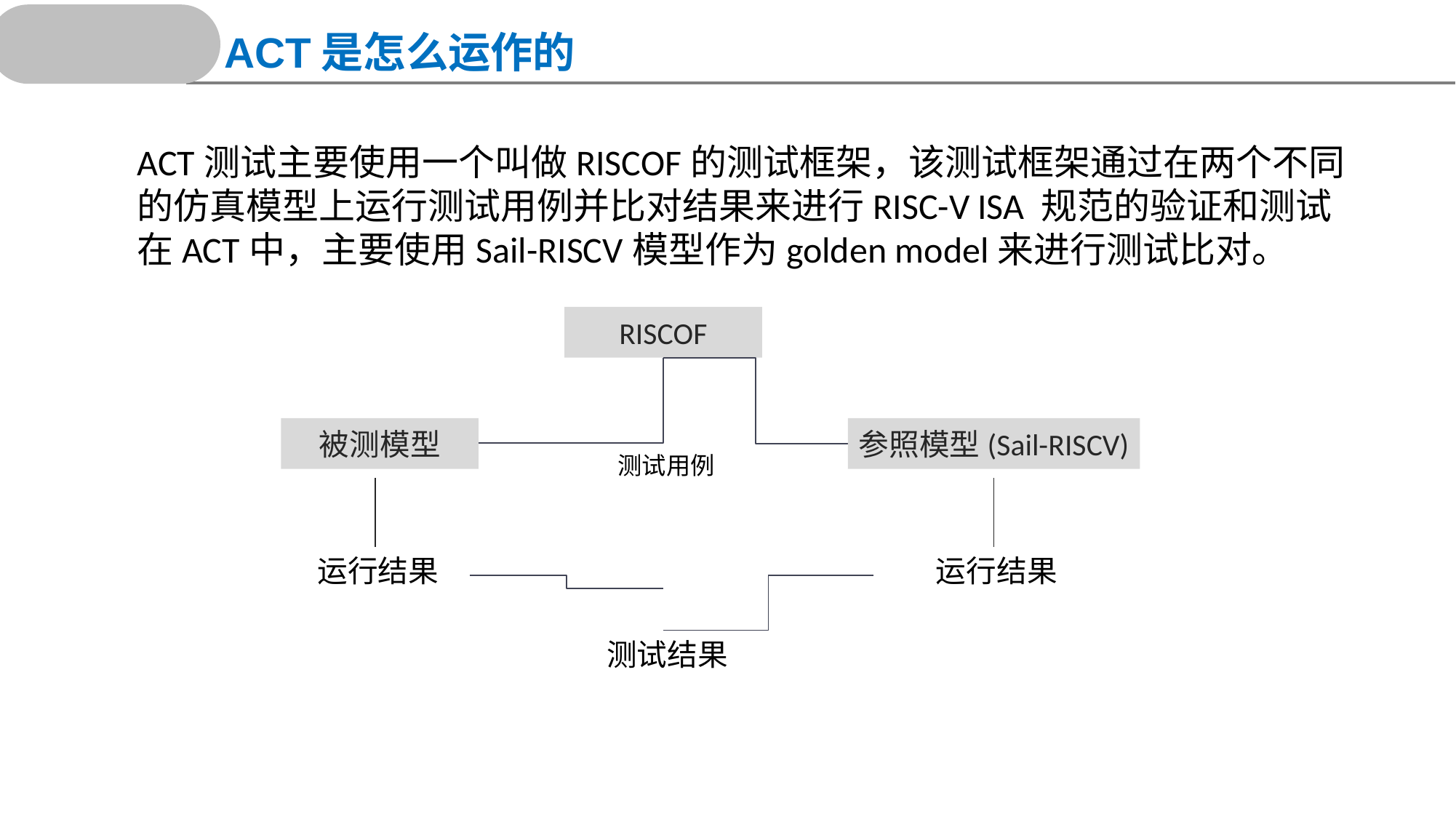

ACT是怎么运作的
ACT测试主要使用一个叫做RISCOF的测试框架，该测试框架通过在两个不同的仿真模型上运行测试用例并比对结果来进行RISC-V ISA 规范的验证和测试
在ACT中，主要使用Sail-RISCV模型作为golden model来进行测试比对。
RISCOF
被测模型
参照模型(Sail-RISCV)
测试用例
运行结果
运行结果
测试结果